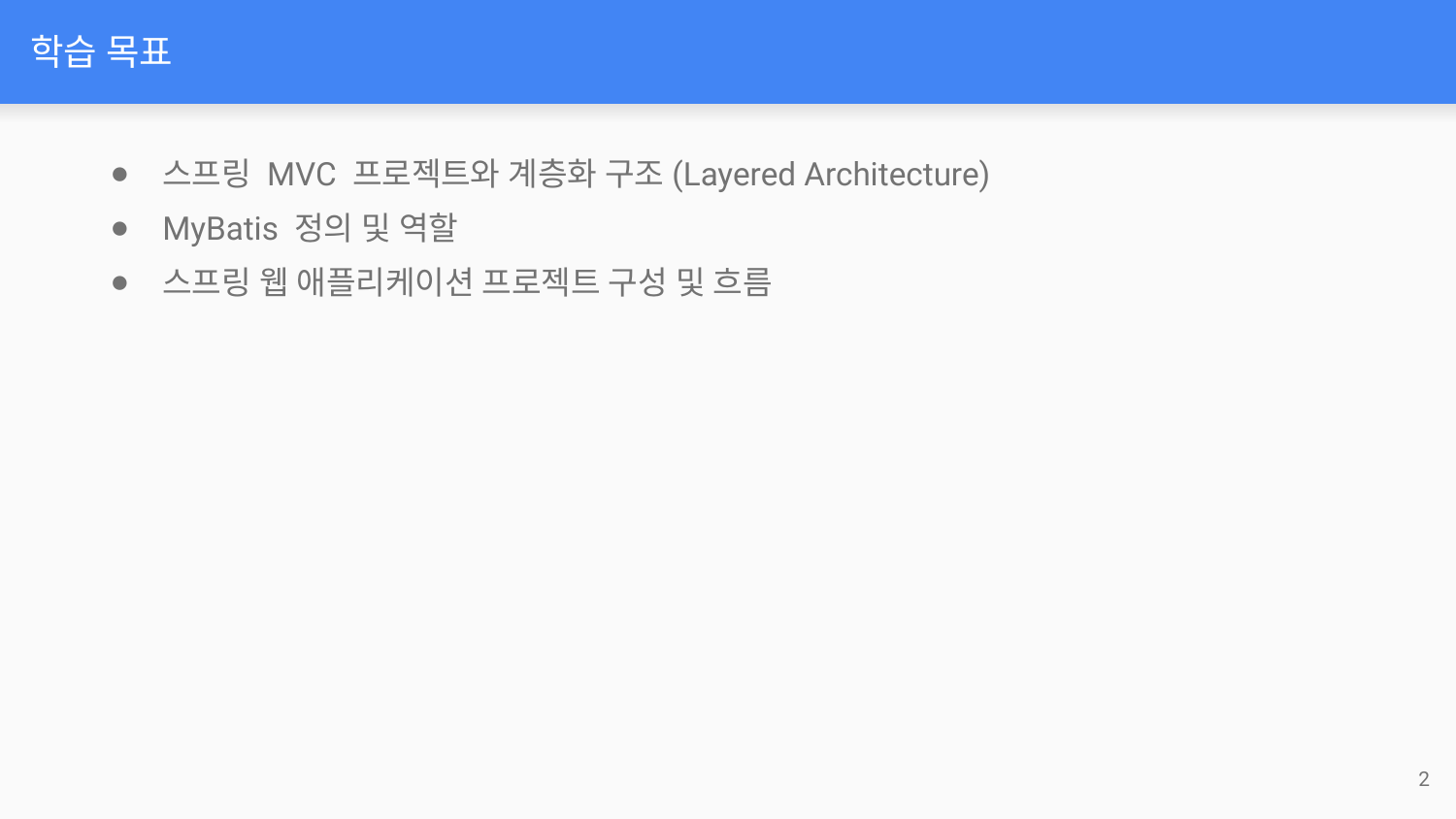

# 학습 목표
스프링 MVC 프로젝트와 계층화 구조(Layered Architecture)
MyBatis 정의 및 역할
스프링 웹 애플리케이션 프로젝트 구성 및 흐름
2